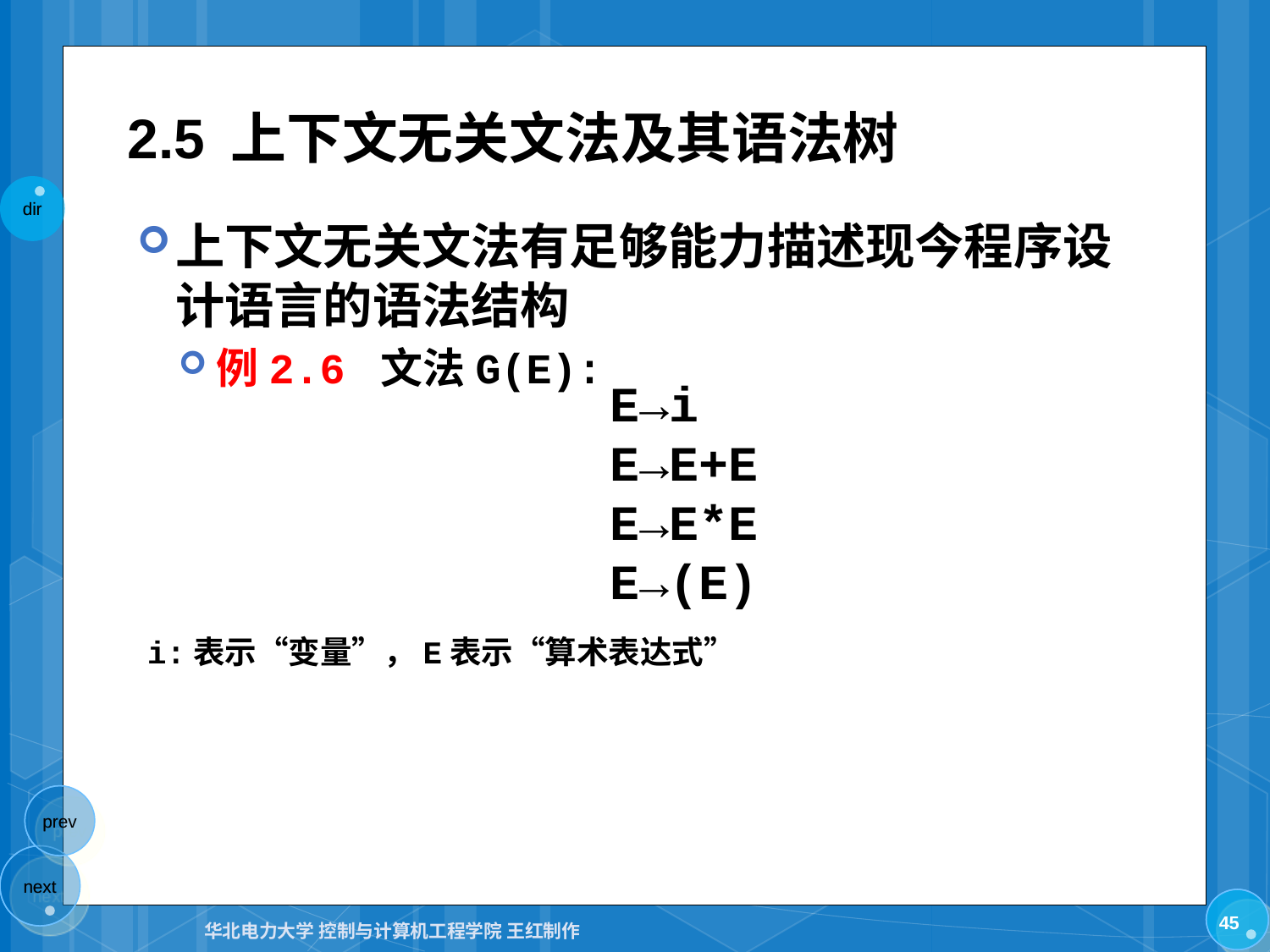

# 2.5 上下文无关文法及其语法树
上下文无关文法有足够能力描述现今程序设计语言的语法结构
例2.6 文法G(E):
E→i
E→E+E
E→E*E
E→(E)
i:表示“变量”，E表示“算术表达式”
该文法定义了由变量、+、*、(和)组成的算术表达式的语法结构，即：变量是算术表达式；若E1和E2是算术表达式，则E1+E2，E1*E2和(E1)也是算术表达式
45
华北电力大学 控制与计算机工程学院 王红制作